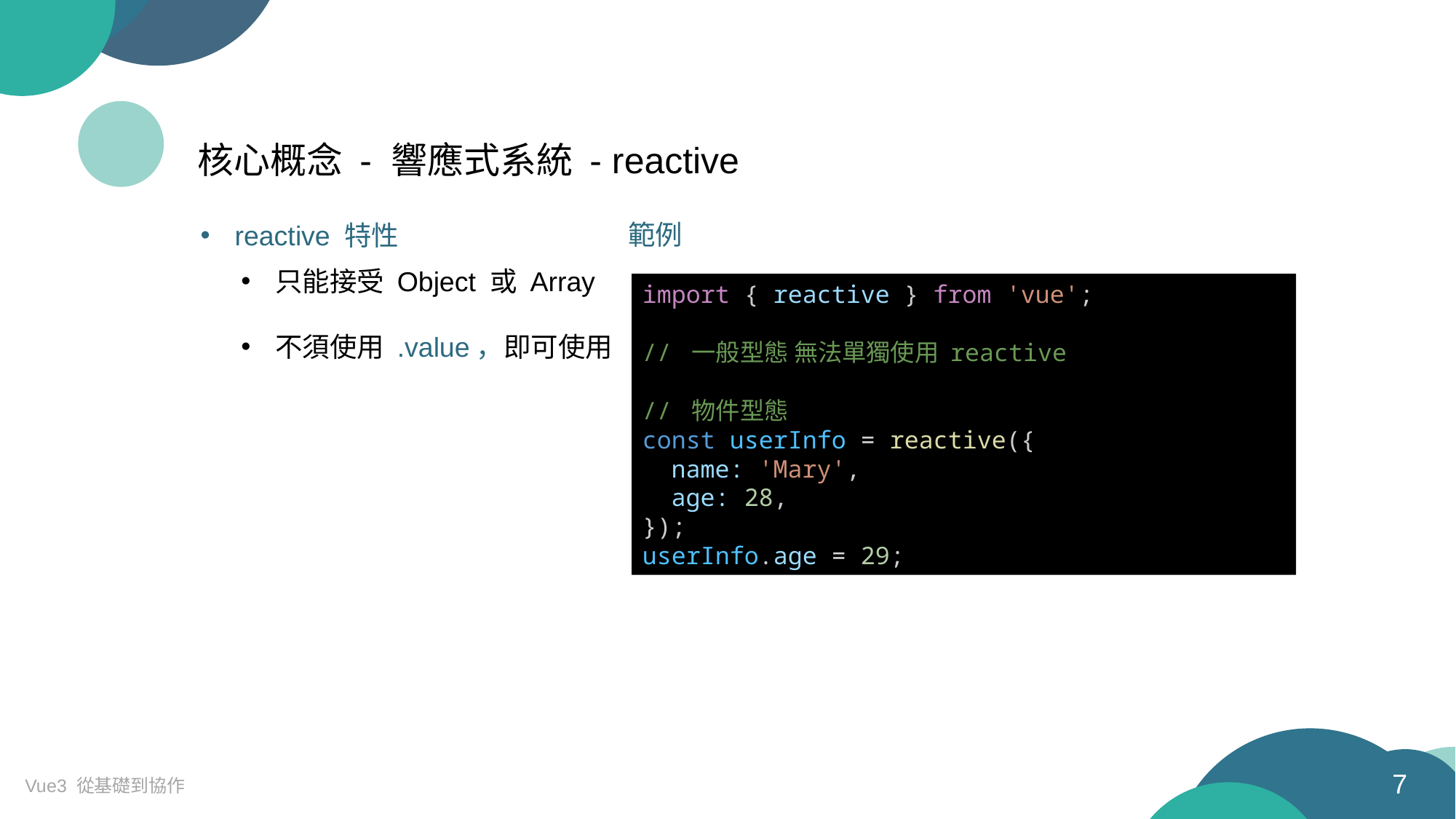

核心概念 - 響應式系統 - reactive
範例
import { reactive } from 'vue';
// 一般型態 無法單獨使用 reactive
// 物件型態
const userInfo = reactive({
  name: 'Mary',
  age: 28,
});
userInfo.age = 29;
reactive 特性
只能接受 Object 或 Array

不須使用 .value，即可使用

7
Vue3 從基礎到協作